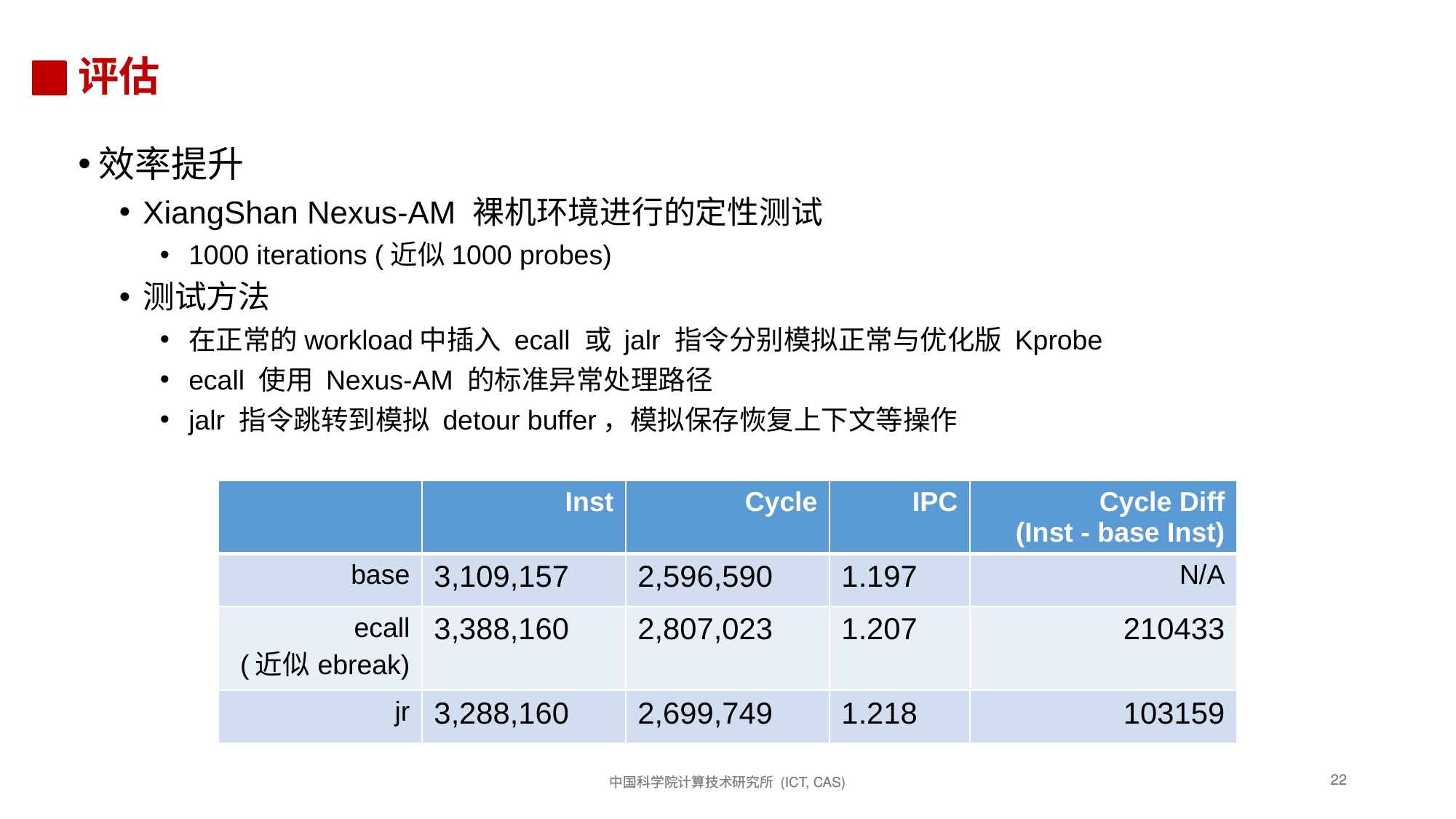

# 评估
效率提升
XiangShan Nexus-AM 裸机环境进行的定性测试
1000 iterations (近似1000 probes)
测试方法
在正常的workload中插入 ecall 或 jalr 指令分别模拟正常与优化版 Kprobe
ecall 使用 Nexus-AM 的标准异常处理路径
jalr 指令跳转到模拟 detour buffer，模拟保存恢复上下文等操作
|  | Inst | Cycle | IPC | Cycle Diff (Inst - base Inst) |
| --- | --- | --- | --- | --- |
| base | 3,109,157 | 2,596,590 | 1.197 | N/A |
| ecall (近似ebreak) | 3,388,160 | 2,807,023 | 1.207 | 210433 |
| jr | 3,288,160 | 2,699,749 | 1.218 | 103159 |